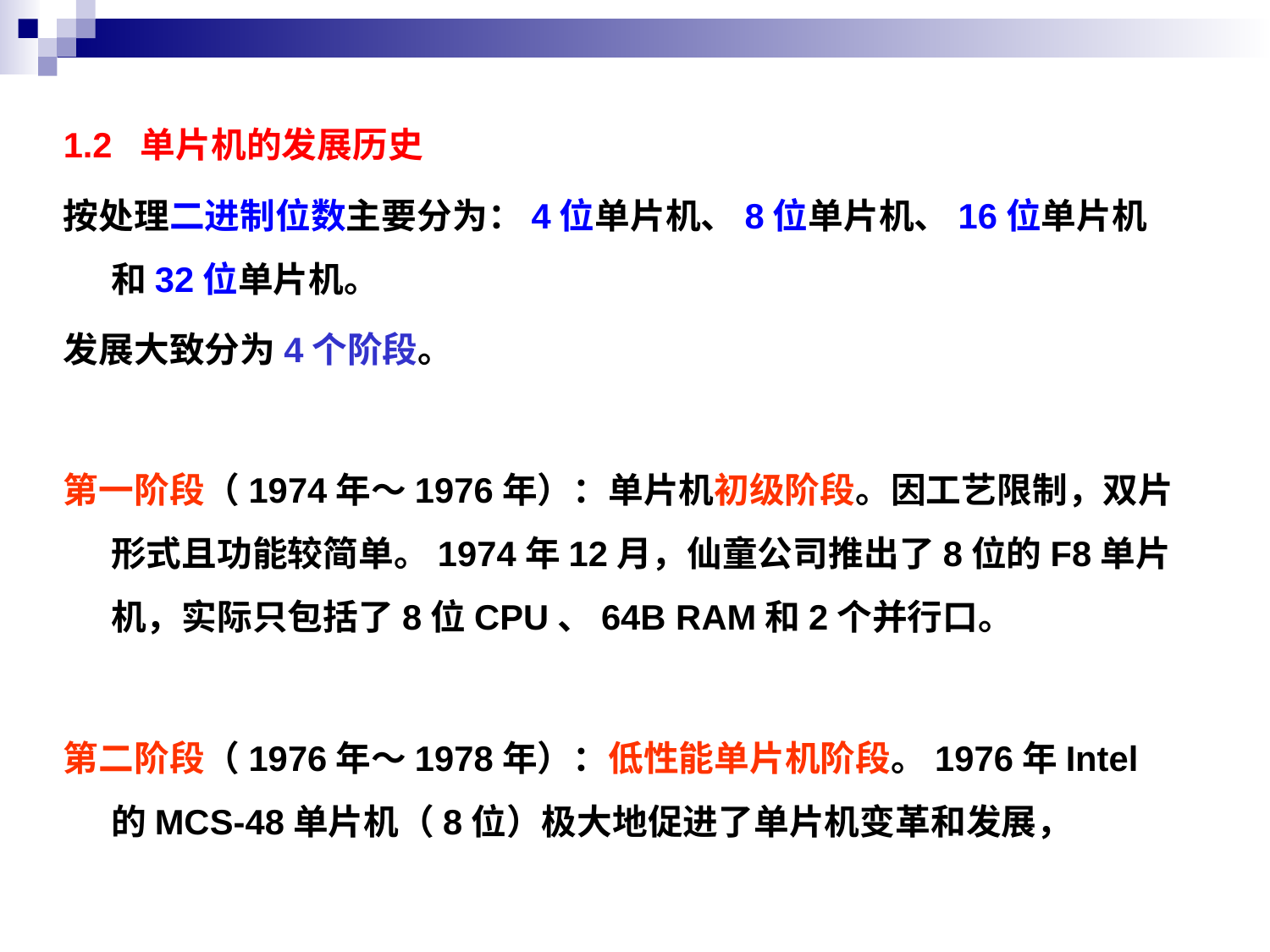

# 1.2  单片机的发展历史
按处理二进制位数主要分为：4位单片机、8位单片机、16位单片机和32位单片机。
发展大致分为4个阶段。

第一阶段（1974年～1976年）：单片机初级阶段。因工艺限制，双片形式且功能较简单。1974年12月，仙童公司推出了8位的F8单片机，实际只包括了8位CPU、64B RAM和2个并行口。

第二阶段（1976年～1978年）：低性能单片机阶段。1976年Intel的MCS-48单片机（8位）极大地促进了单片机变革和发展，
7